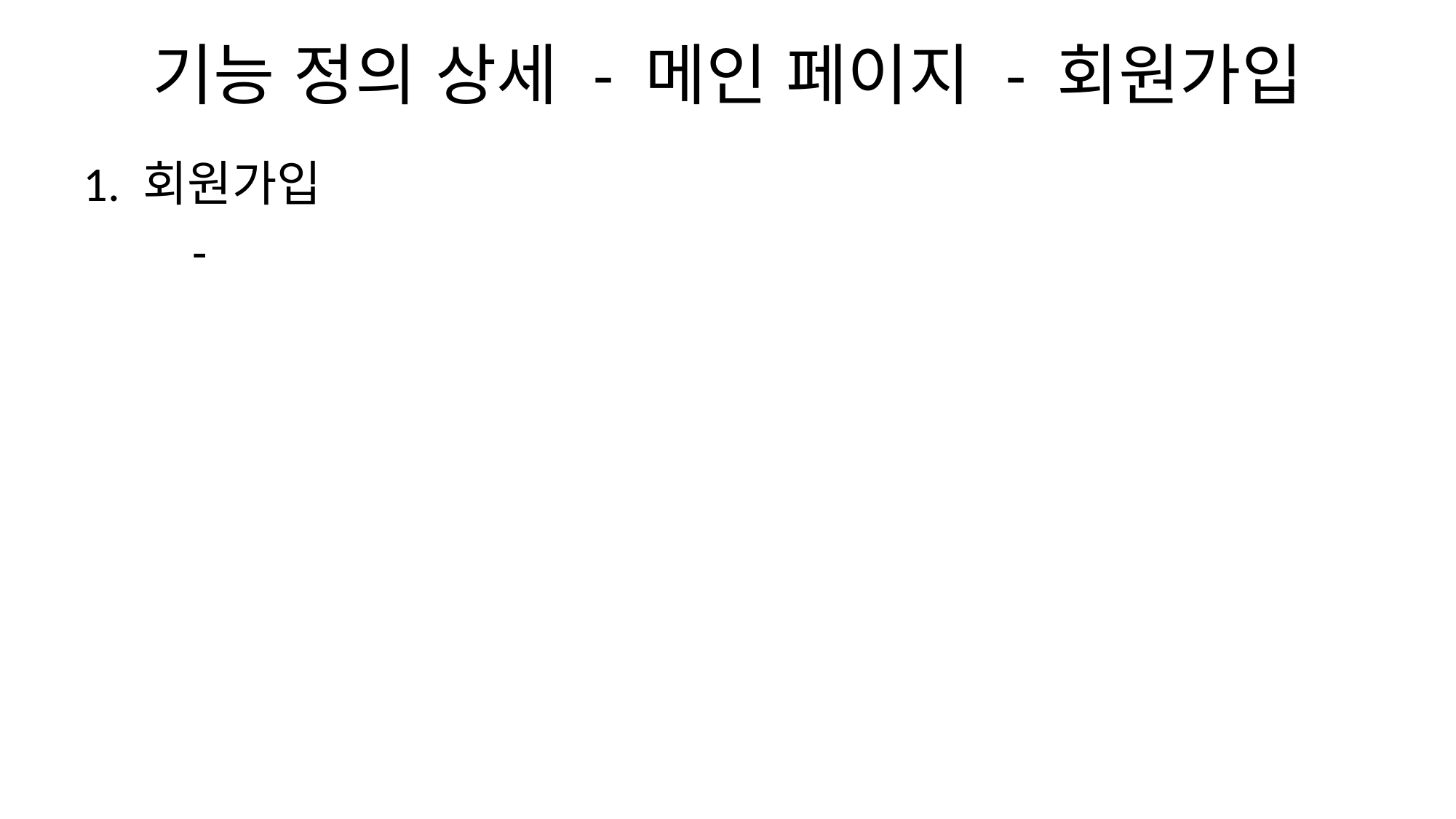

# 기능 정의 상세 - 메인 페이지 - 회원가입

1. 회원가입
	-